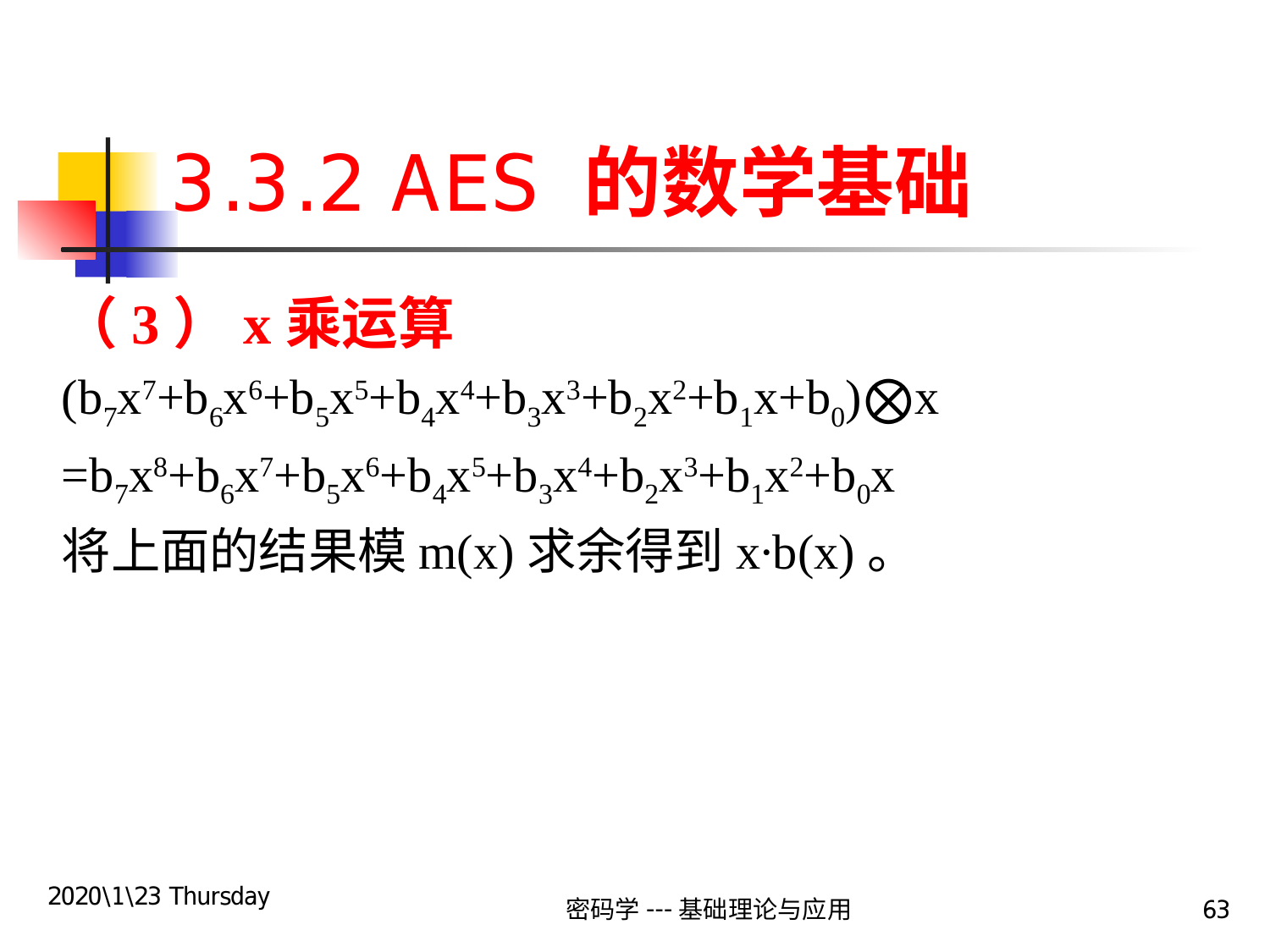

# 3.3.2 AES 的数学基础
（3）x乘运算
(b7x7+b6x6+b5x5+b4x4+b3x3+b2x2+b1x+b0)⨂x
=b7x8+b6x7+b5x6+b4x5+b3x4+b2x3+b1x2+b0x
将上面的结果模m(x)求余得到x∙b(x)。
2020\1\23 Thursday
密码学---基础理论与应用
63